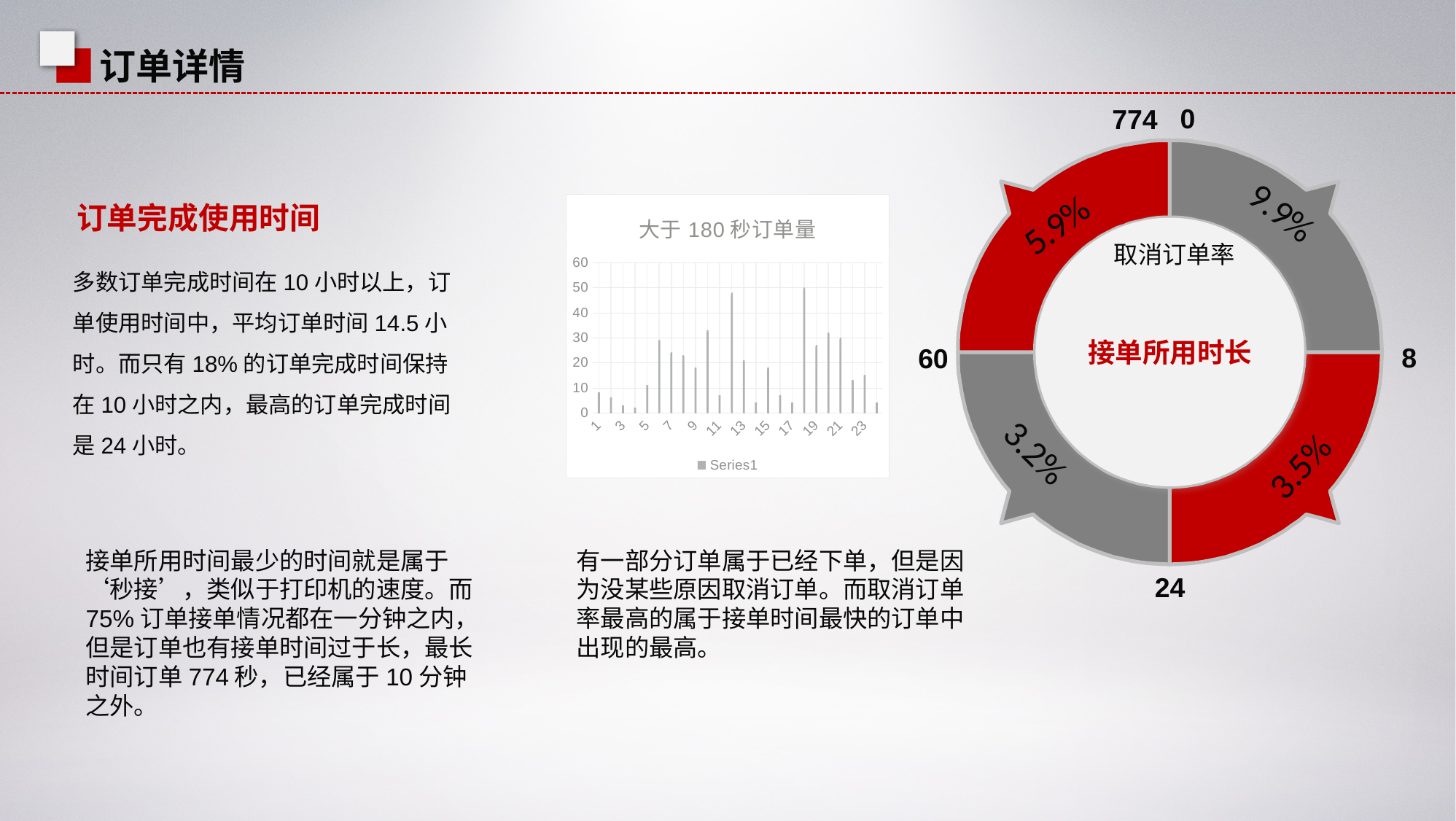

订单详情
0
774

9.9%
5.9%

### Chart: 大于180秒订单量

| Category |  |
|---|---|
订单完成使用时间

取消订单率
多数订单完成时间在10小时以上，订单使用时间中，平均订单时间14.5小时。而只有18%的订单完成时间保持在10小时之内，最高的订单完成时间是24小时。
8
接单所用时长
60

3.5%
3.2%
接单所用时间最少的时间就是属于‘秒接’，类似于打印机的速度。而75%订单接单情况都在一分钟之内，但是订单也有接单时间过于长，最长时间订单774秒，已经属于10分钟之外。
有一部分订单属于已经下单，但是因为没某些原因取消订单。而取消订单率最高的属于接单时间最快的订单中出现的最高。
24